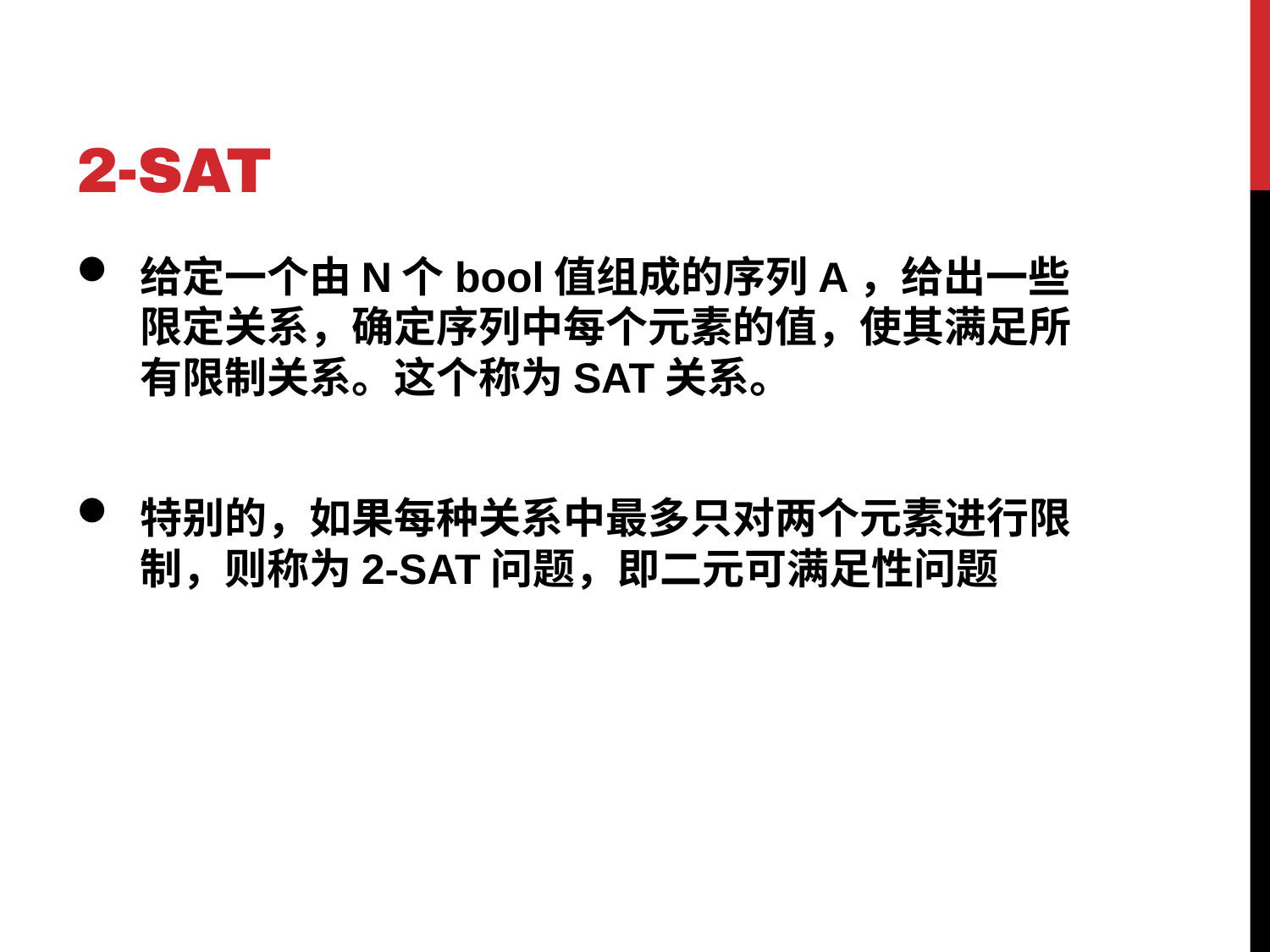

# 2-SAT
给定一个由N个bool值组成的序列A，给出一些限定关系，确定序列中每个元素的值，使其满足所有限制关系。这个称为SAT关系。

特别的，如果每种关系中最多只对两个元素进行限制，则称为2-SAT问题，即二元可满足性问题